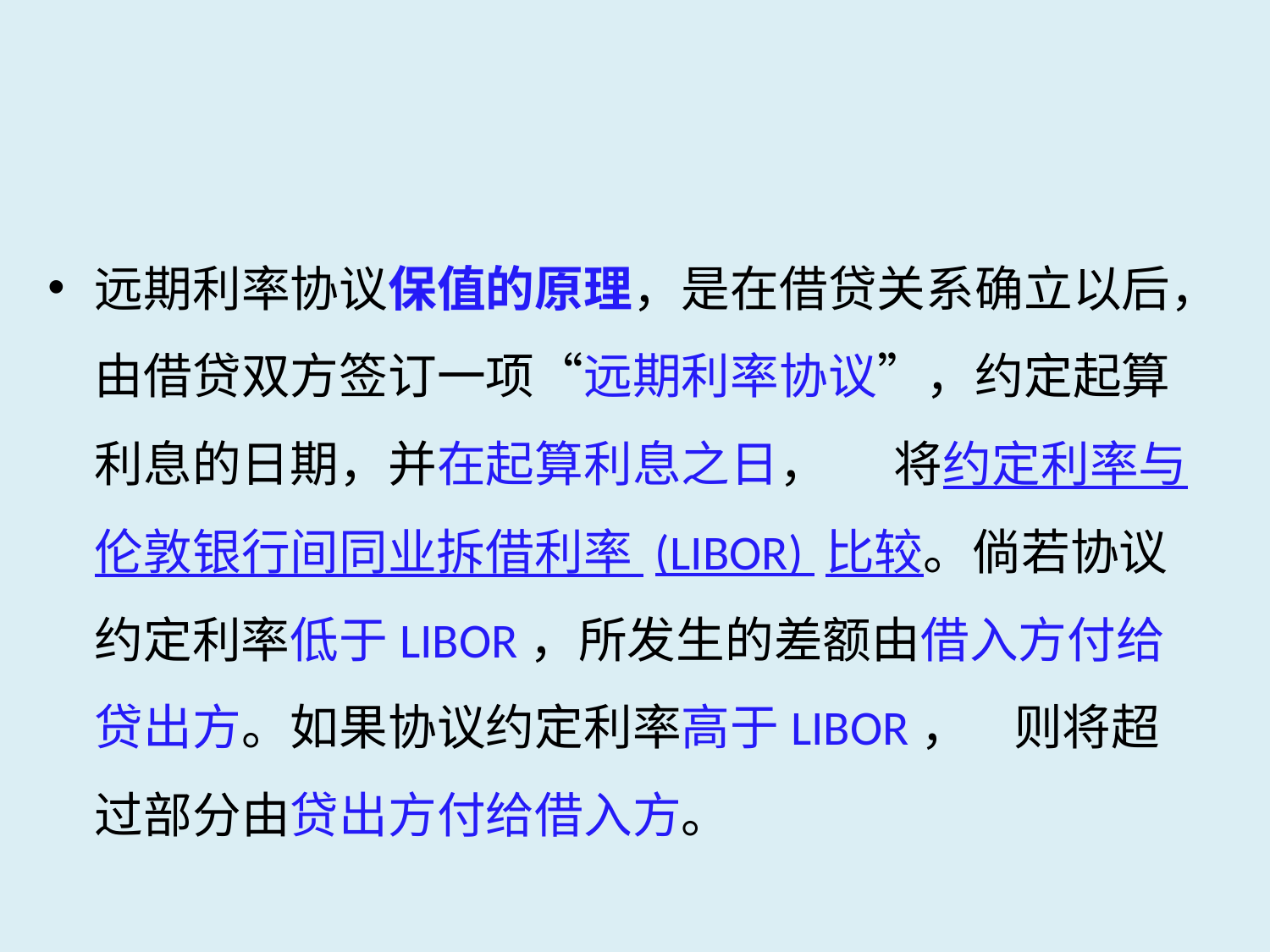

#
远期利率协议保值的原理，是在借贷关系确立以后，由借贷双方签订一项“远期利率协议”，约定起算利息的日期，并在起算利息之日，      将约定利率与伦敦银行间同业拆借利率 (LIBOR) 比较。倘若协议约定利率低于LIBOR，所发生的差额由借入方付给贷出方。如果协议约定利率高于LIBOR，    则将超过部分由贷出方付给借入方。